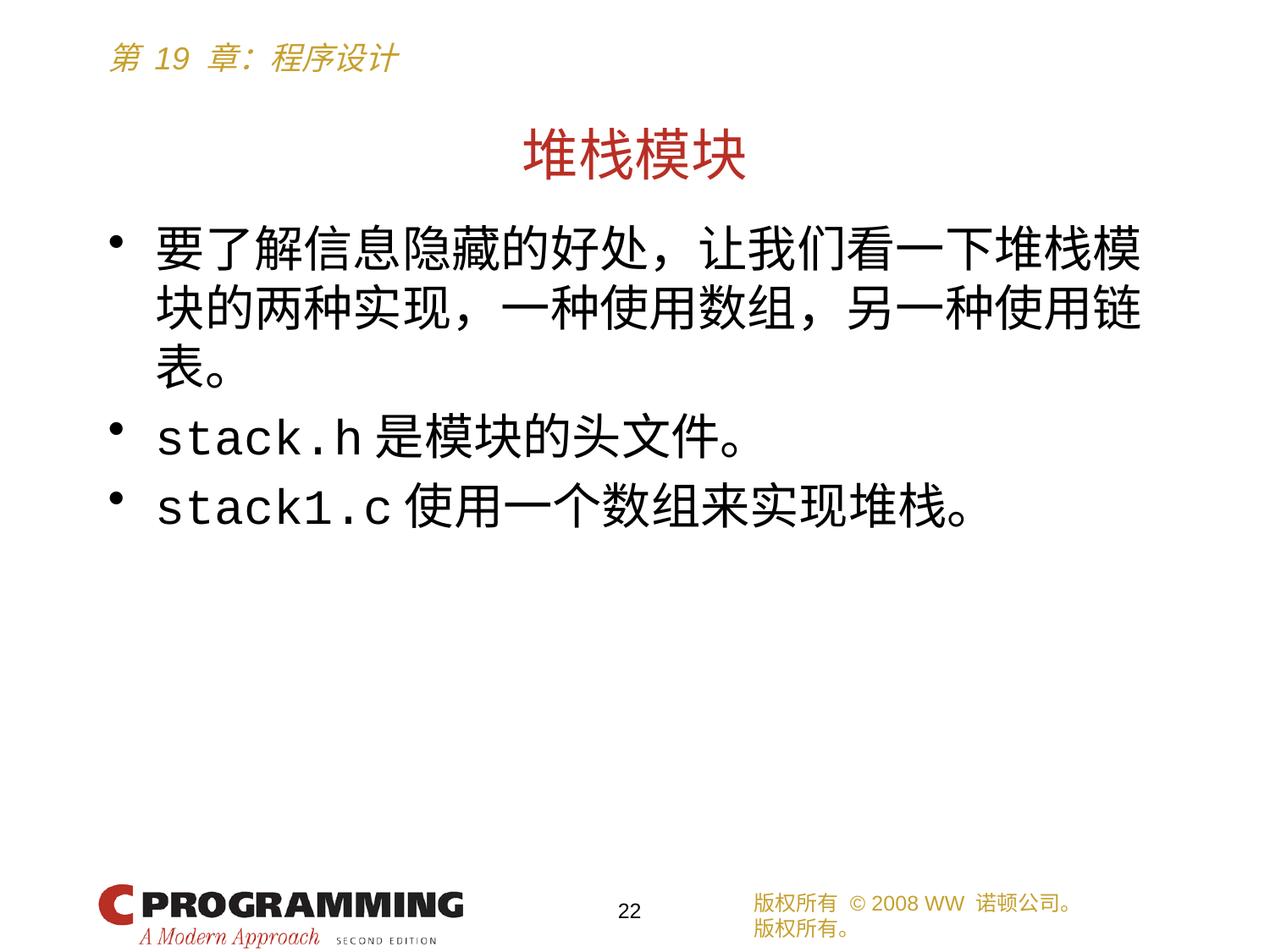

# 堆栈模块
要了解信息隐藏的好处，让我们看一下堆栈模块的两种实现，一种使用数组，另一种使用链表。
stack.h是模块的头文件。
stack1.c使用一个数组来实现堆栈。
版权所有 © 2008 WW 诺顿公司。
版权所有。
22